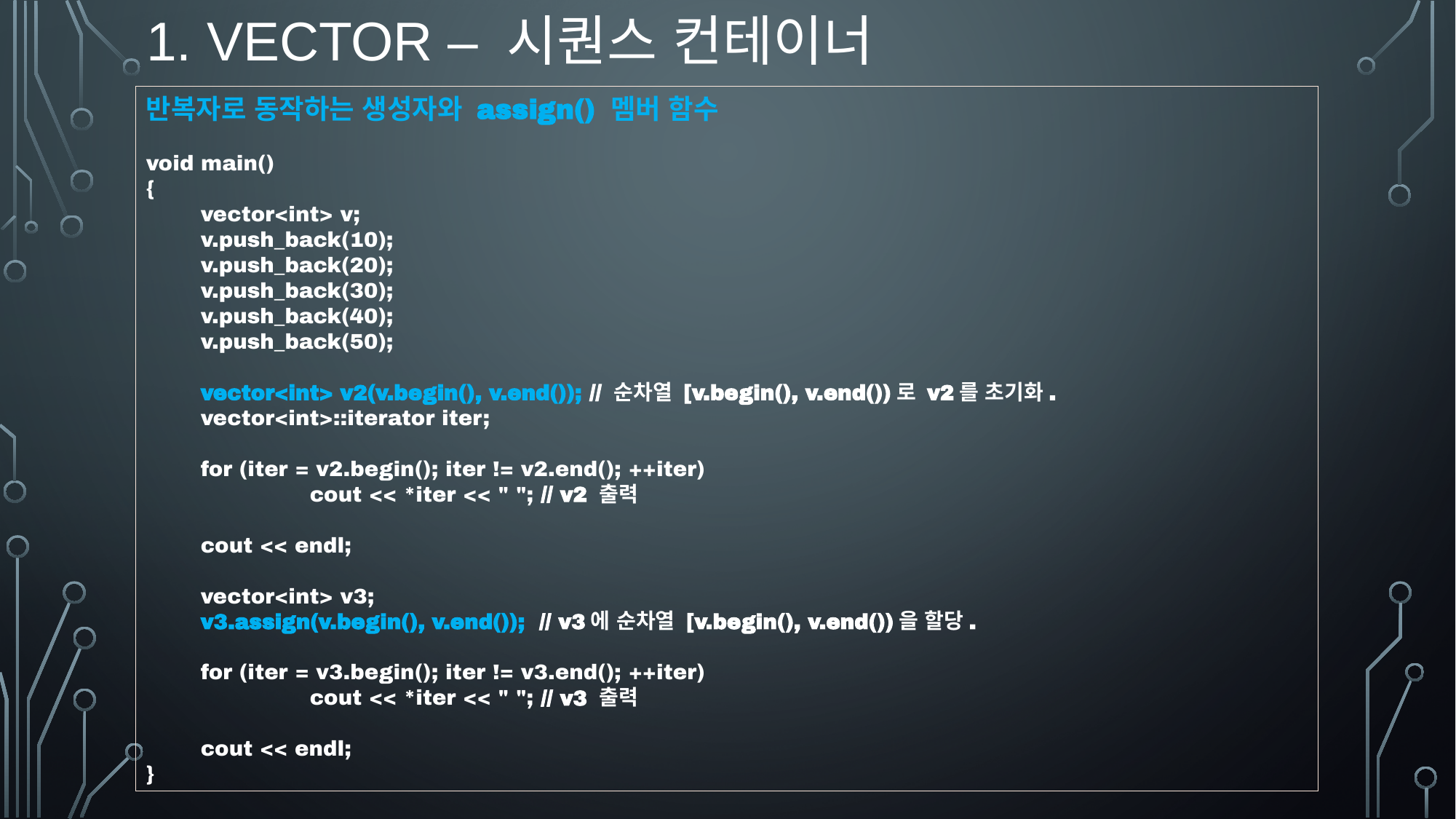

# 1. Vector – 시퀀스 컨테이너
반복자로 동작하는 생성자와 assign() 멤버 함수

void main()
{
vector<int> v;
v.push_back(10);
v.push_back(20);
v.push_back(30);
v.push_back(40);
v.push_back(50);

vector<int> v2(v.begin(), v.end()); // 순차열 [v.begin(), v.end())로 v2를 초기화.
vector<int>::iterator iter;

for (iter = v2.begin(); iter != v2.end(); ++iter)
	cout << *iter << " "; // v2 출력

cout << endl;

vector<int> v3;
v3.assign(v.begin(), v.end());  // v3에 순차열 [v.begin(), v.end())을 할당.

for (iter = v3.begin(); iter != v3.end(); ++iter)
	cout << *iter << " "; // v3 출력

cout << endl;
}